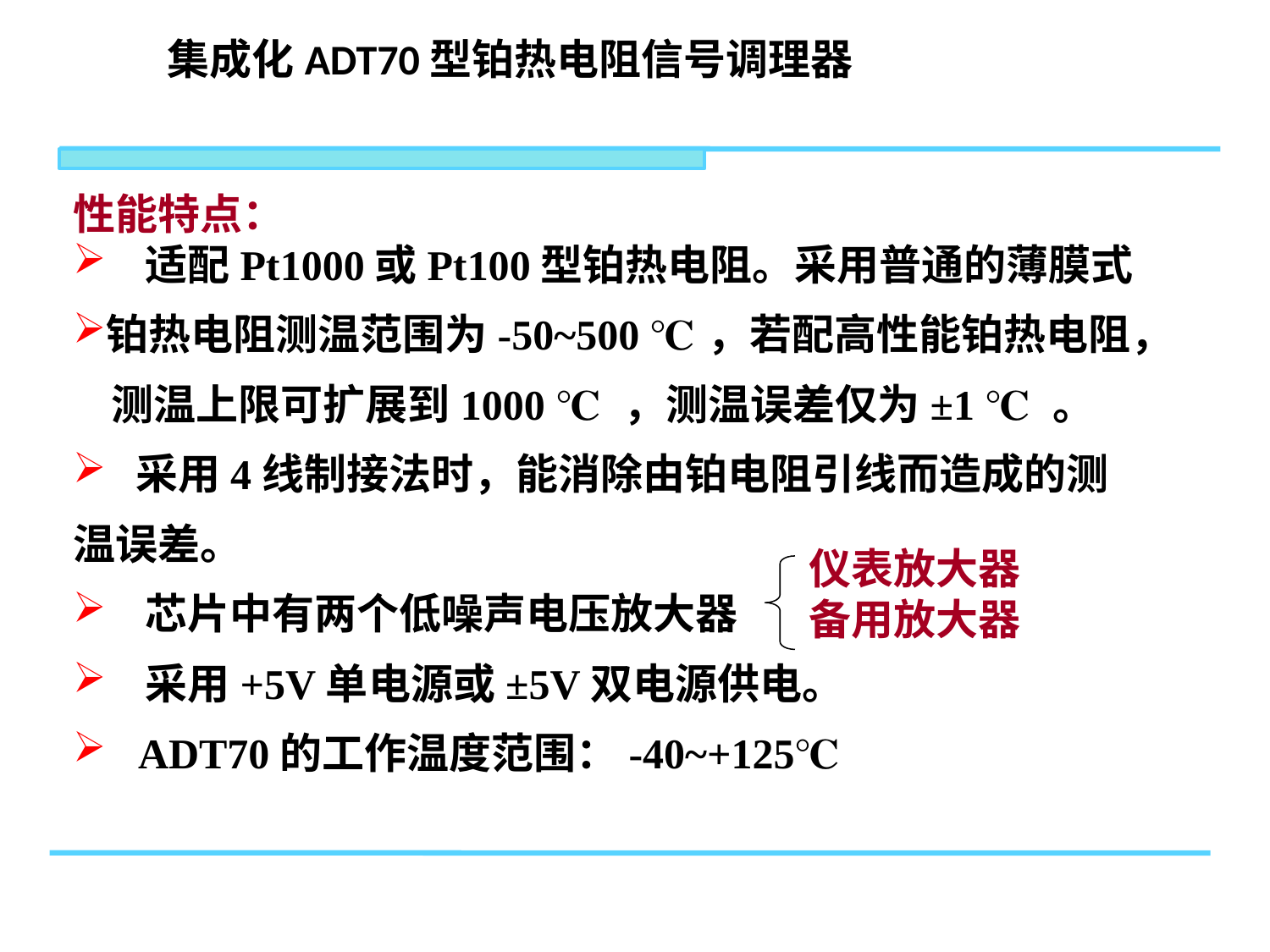

集成化ADT70型铂热电阻信号调理器

性能特点：
   适配Pt1000或Pt100型铂热电阻。采用普通的薄膜式

铂热电阻测温范围为-50~500 ℃，若配高性能铂热电阻，

   测温上限可扩展到1000 ℃ ，测温误差仅为±1 ℃ 。

  采用4线制接法时，能消除由铂电阻引线而造成的测

温误差。

   芯片中有两个低噪声电压放大器

   采用+5V单电源或±5V双电源供电。

   ADT70的工作温度范围：-40~+125℃

仪表放大器
备用放大器